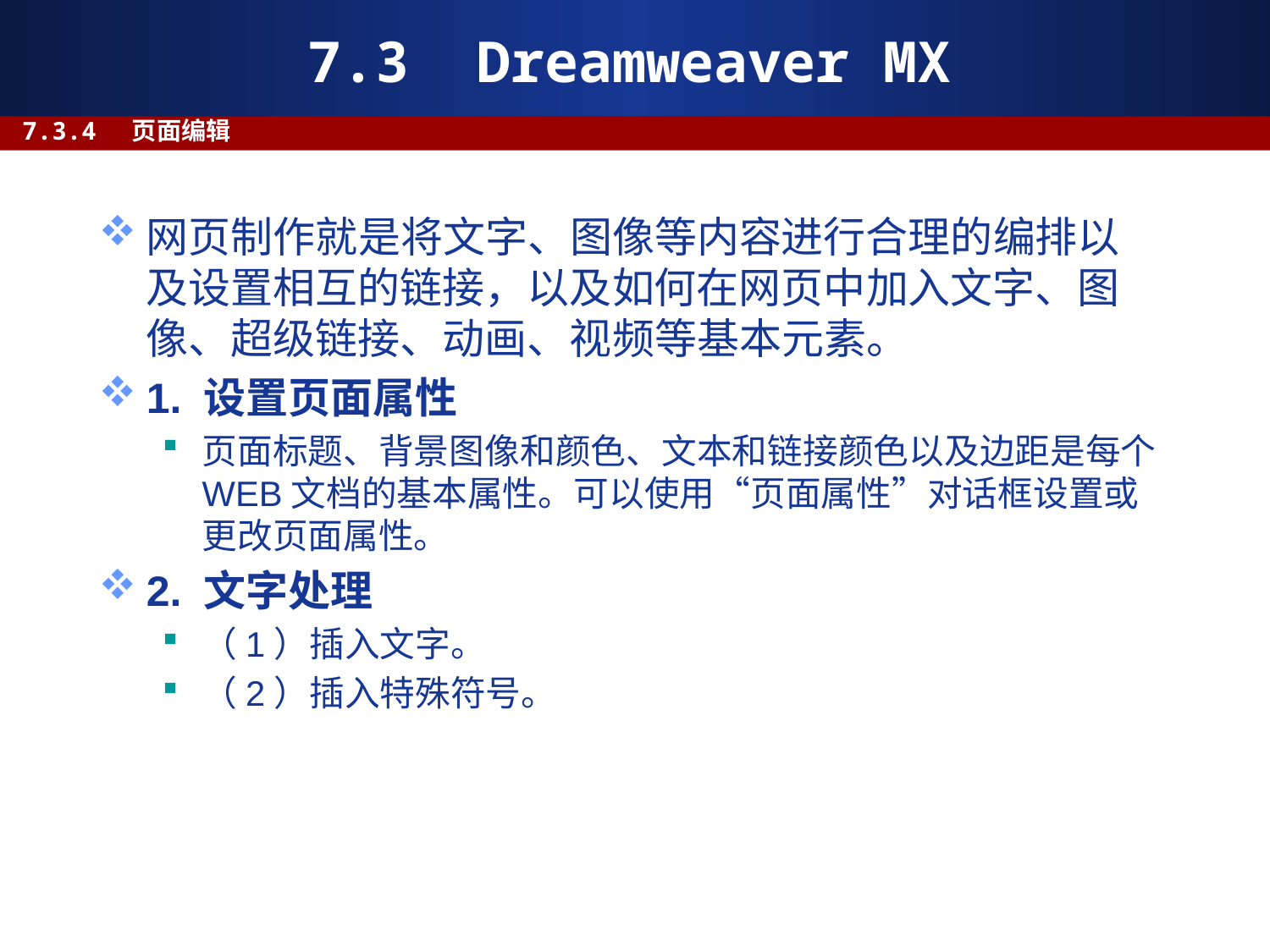

# 7.3  Dreamweaver MX
7.3.4  页面编辑
网页制作就是将文字、图像等内容进行合理的编排以及设置相互的链接，以及如何在网页中加入文字、图像、超级链接、动画、视频等基本元素。
1. 设置页面属性
页面标题、背景图像和颜色、文本和链接颜色以及边距是每个WEB文档的基本属性。可以使用“页面属性”对话框设置或更改页面属性。
2. 文字处理
（1）插入文字。
（2）插入特殊符号。